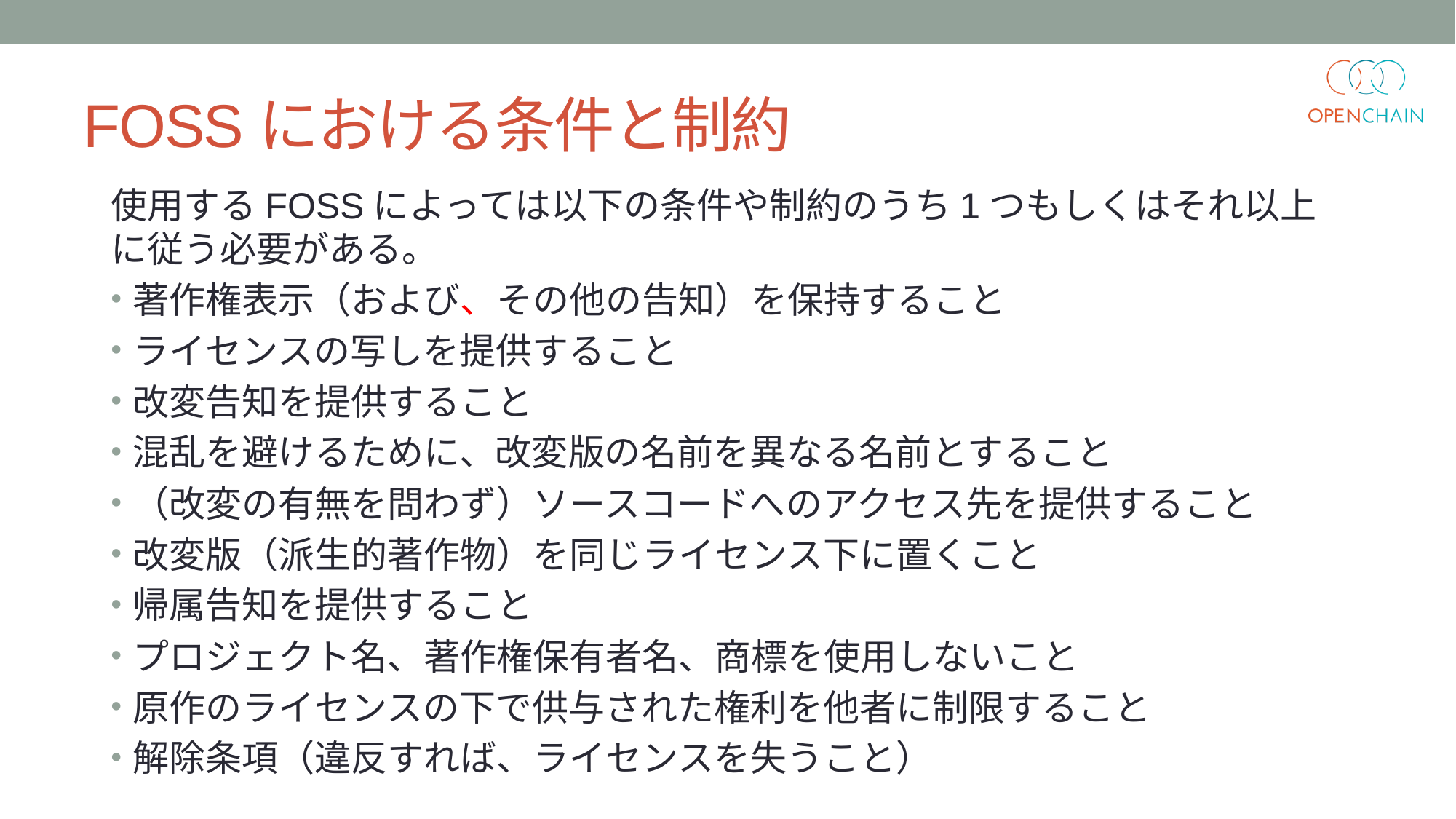

# FOSSにおける条件と制約
使用するFOSSによっては以下の条件や制約のうち1つもしくはそれ以上に従う必要がある。
著作権表示（および、その他の告知）を保持すること
ライセンスの写しを提供すること
改変告知を提供すること
混乱を避けるために、改変版の名前を異なる名前とすること
（改変の有無を問わず）ソースコードへのアクセス先を提供すること
改変版（派生的著作物）を同じライセンス下に置くこと
帰属告知を提供すること
プロジェクト名、著作権保有者名、商標を使用しないこと
原作のライセンスの下で供与された権利を他者に制限すること
解除条項（違反すれば、ライセンスを失うこと）